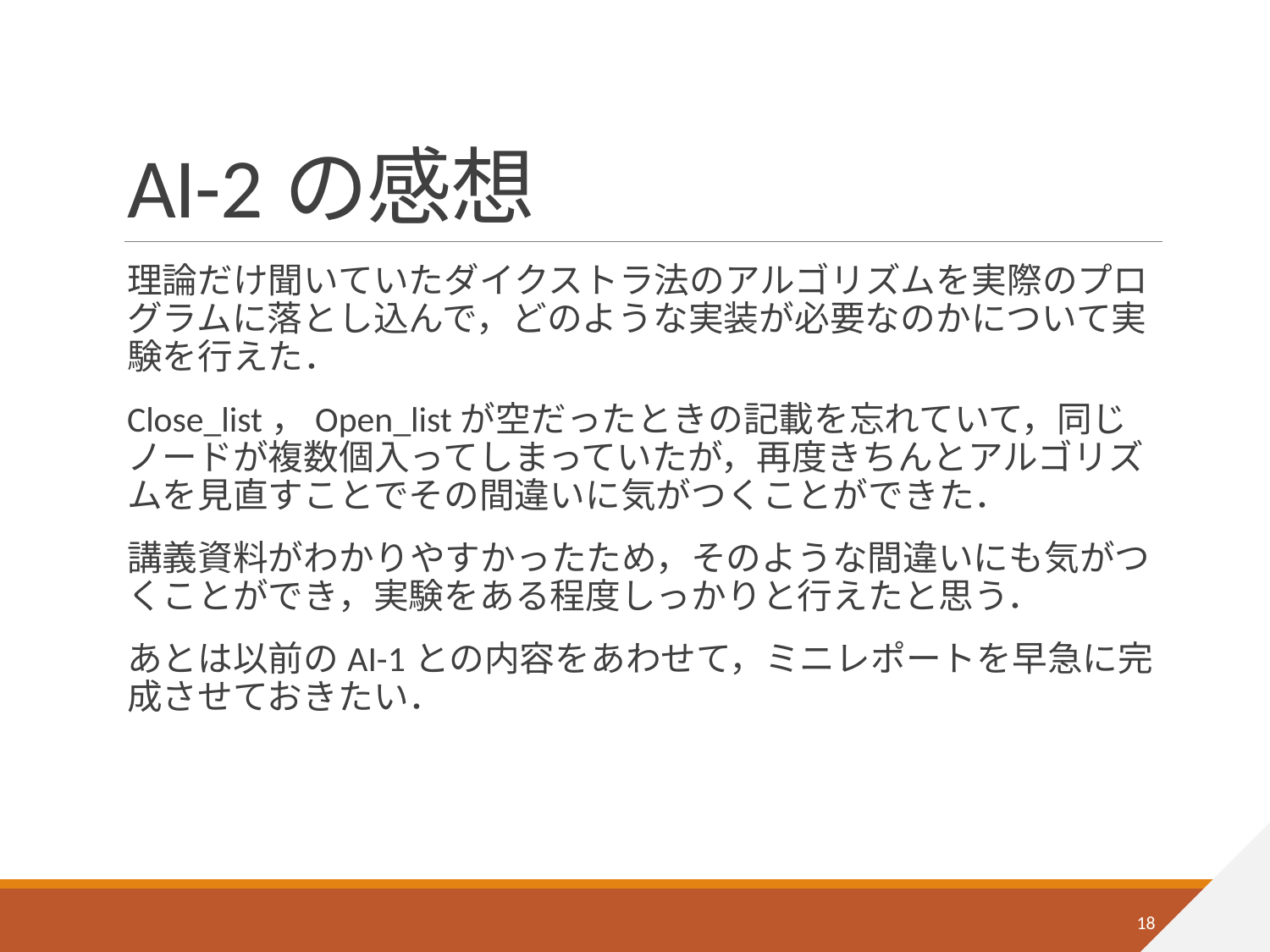

# AI-2の感想
理論だけ聞いていたダイクストラ法のアルゴリズムを実際のプログラムに落とし込んで，どのような実装が必要なのかについて実験を行えた．
Close_list，Open_listが空だったときの記載を忘れていて，同じノードが複数個入ってしまっていたが，再度きちんとアルゴリズムを見直すことでその間違いに気がつくことができた．
講義資料がわかりやすかったため，そのような間違いにも気がつくことができ，実験をある程度しっかりと行えたと思う．
あとは以前のAI-1との内容をあわせて，ミニレポートを早急に完成させておきたい．
18